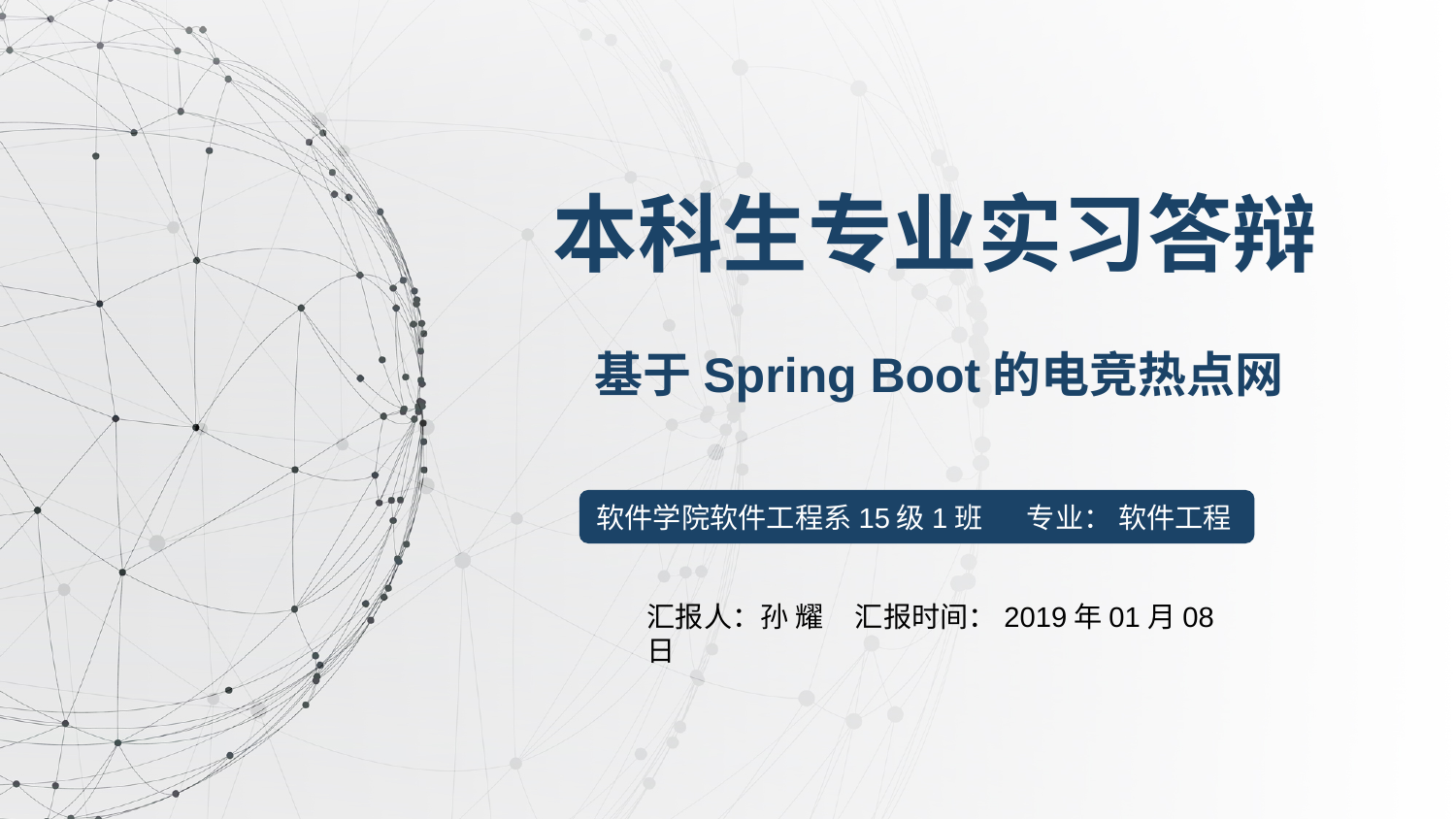

本科生专业实习答辩
基于Spring Boot的电竞热点网
软件学院软件工程系15级1班       专业： 软件工程
汇报人：孙 耀     汇报时间：2019年01月08日